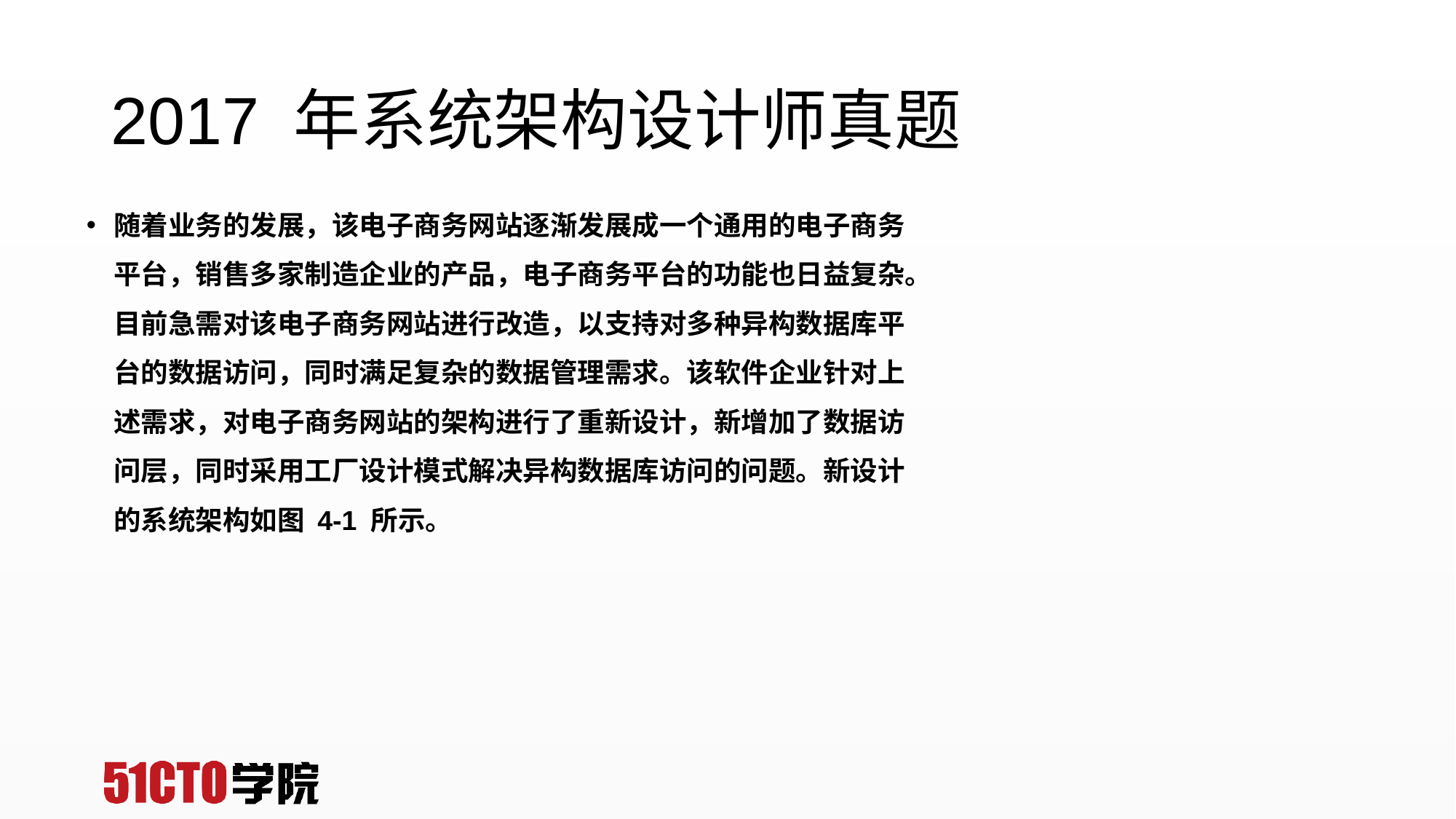

# 2017 年系统架构设计师真题
随着业务的发展，该电子商务网站逐渐发展成一个通用的电子商务平台，销售多家制造企业的产品，电子商务平台的功能也日益复杂。目前急需对该电子商务网站进行改造，以支持对多种异构数据库平台的数据访问，同时满足复杂的数据管理需求。该软件企业针对上述需求，对电子商务网站的架构进行了重新设计，新增加了数据访问层，同时采用工厂设计模式解决异构数据库访问的问题。新设计的系统架构如图 4-1 所示。